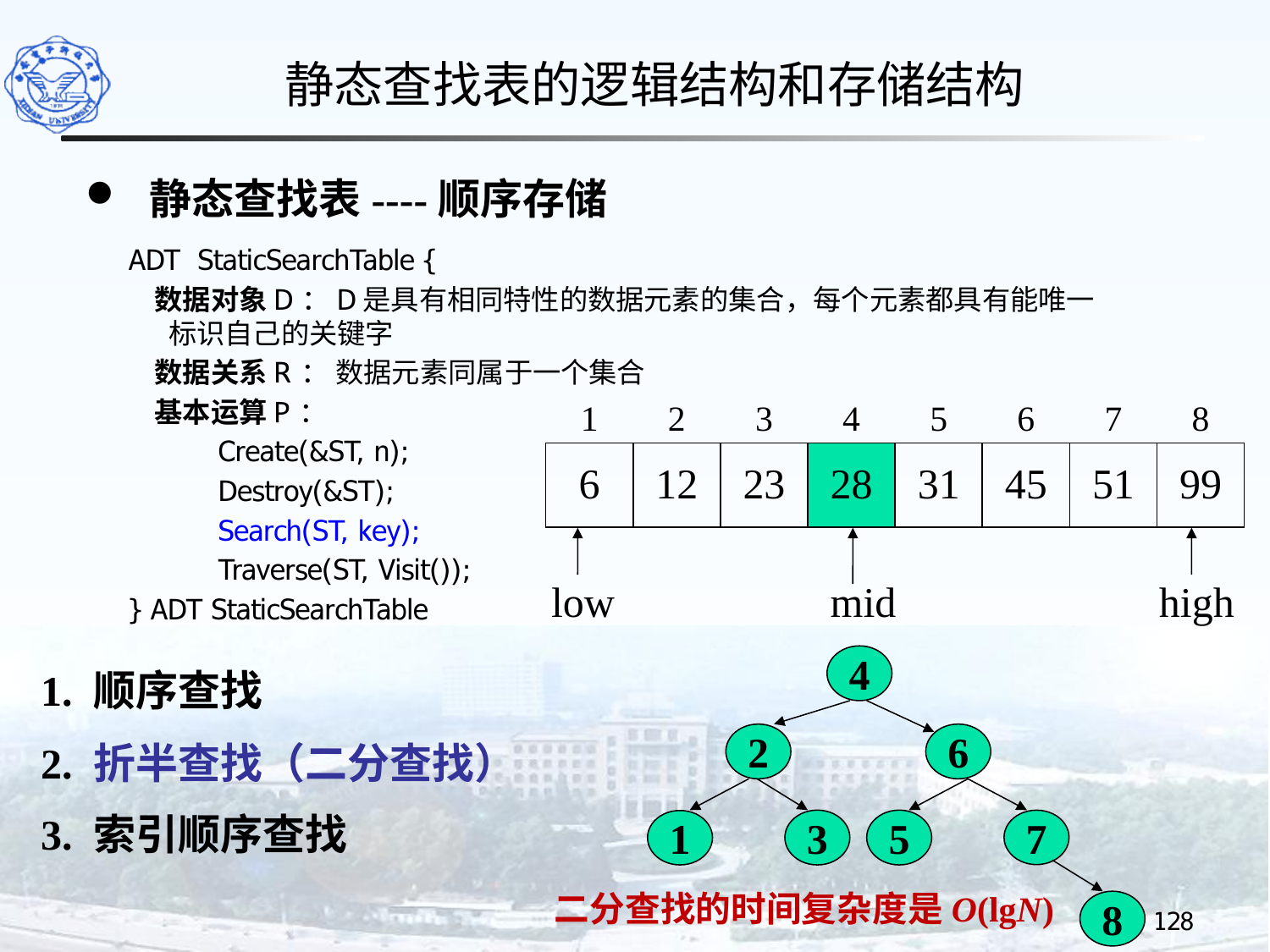

静态查找表的逻辑结构和存储结构
静态查找表----顺序存储

ADT  StaticSearchTable {
   数据对象D：D是具有相同特性的数据元素的集合，每个元素都具有能唯一标识自己的关键字
   数据关系R： 数据元素同属于一个集合
   基本运算P：
   Create(&ST, n);
   Destroy(&ST);
   Search(ST, key);
   Traverse(ST, Visit());
} ADT StaticSearchTable
1
2
3
4
5
6
7
8
6
12
23
28
31
45
51
99

low
mid
high
4

2
6

3
5
7
1

8
  1. 顺序查找
  2. 折半查找（二分查找）
  3. 索引顺序查找
128
二分查找的时间复杂度是O(lgN)